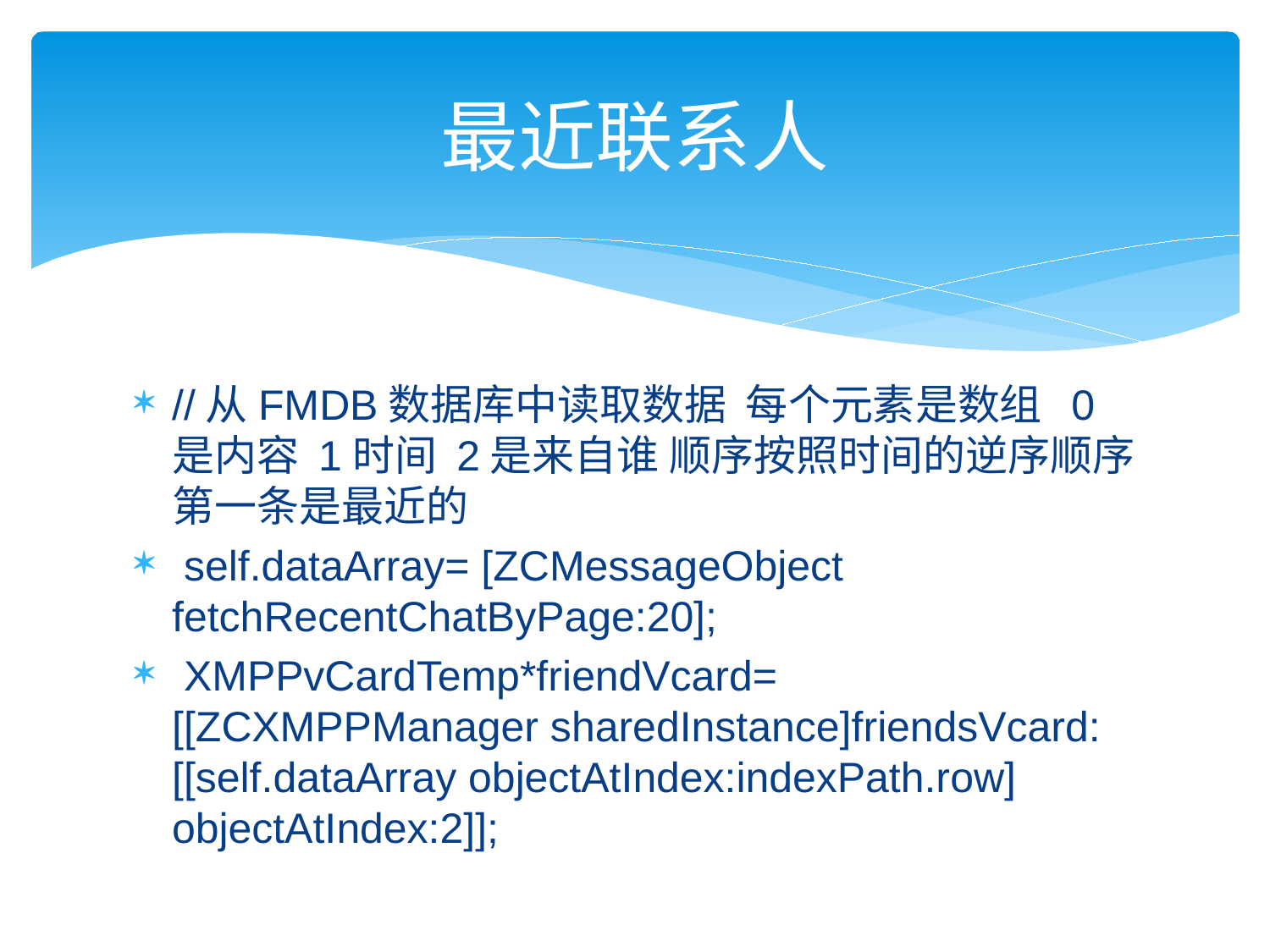

# 最近联系人
//从FMDB数据库中读取数据  每个元素是数组  0是内容 1时间 2是来自谁 顺序按照时间的逆序顺序 第一条是最近的
 self.dataArray= [ZCMessageObject fetchRecentChatByPage:20];
 XMPPvCardTemp*friendVcard=  [[ZCXMPPManager sharedInstance]friendsVcard:[[self.dataArray objectAtIndex:indexPath.row] objectAtIndex:2]];